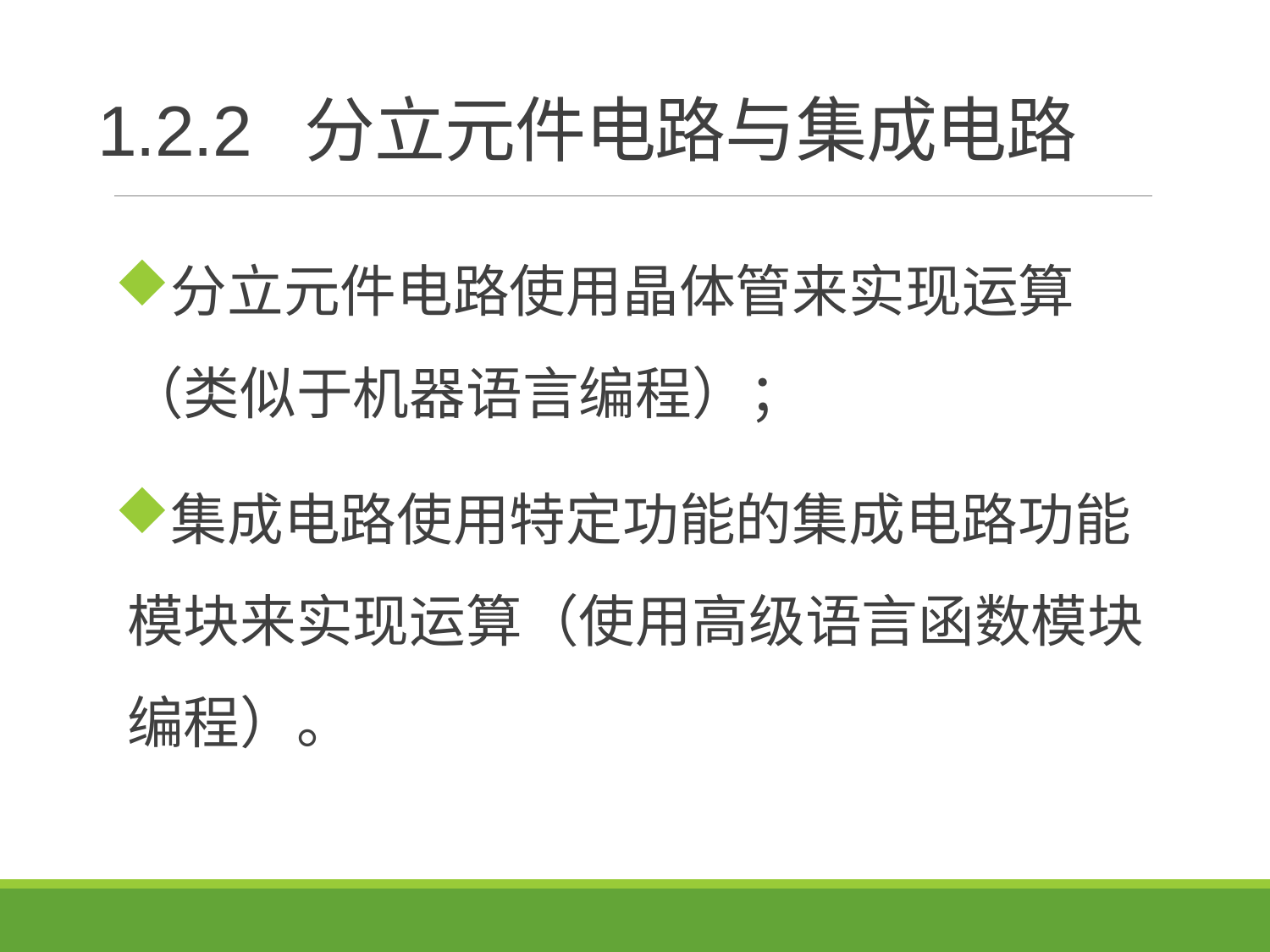

# 1.2.2  分立元件电路与集成电路
分立元件电路使用晶体管来实现运算（类似于机器语言编程）；
集成电路使用特定功能的集成电路功能模块来实现运算（使用高级语言函数模块编程）。